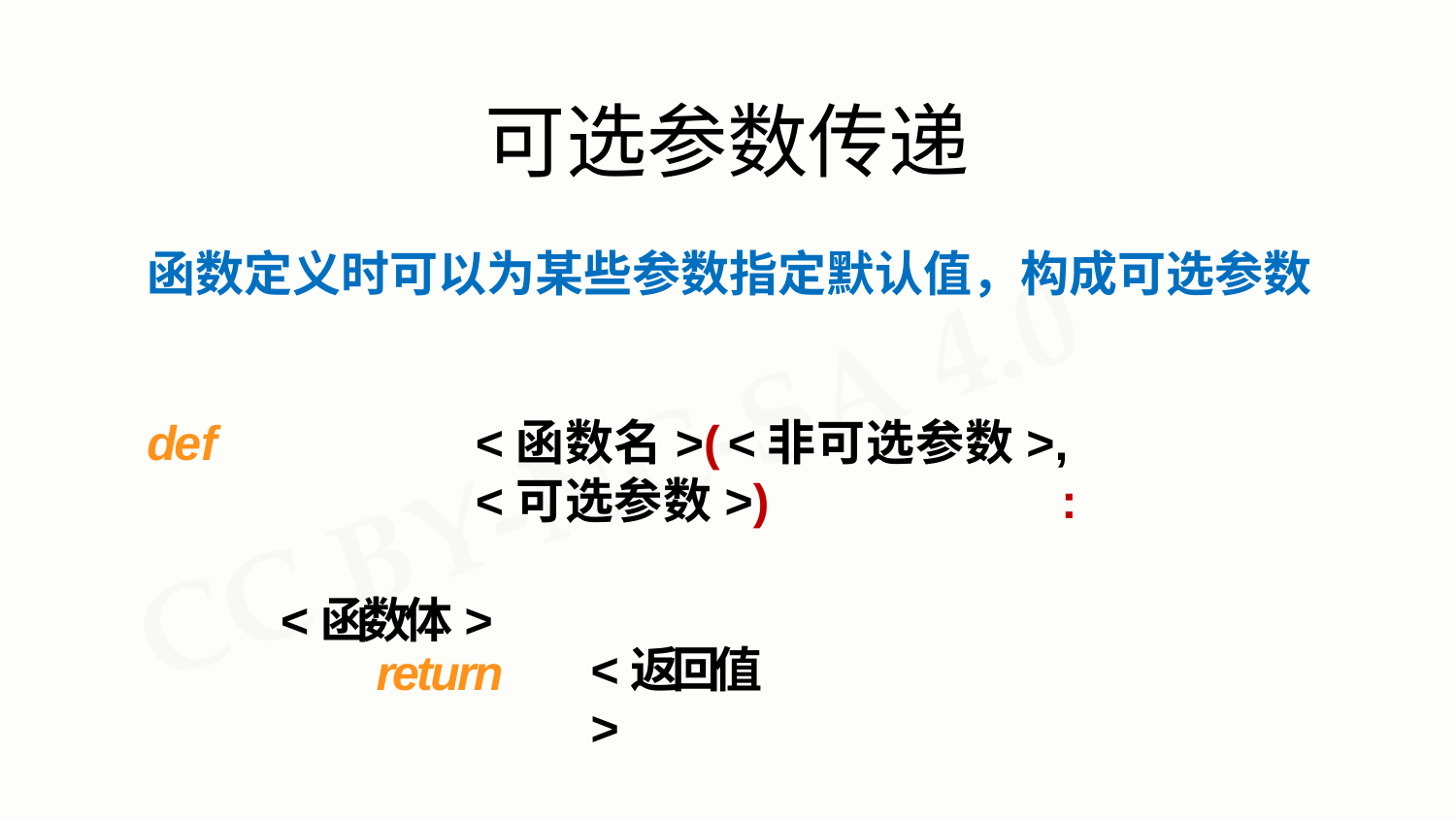

# 可选参数传递
函数定义时可以为某些参数指定默认值，构成可选参数

def	<函数名>(<非可选参数>,	<可选参数>)	:

<函数体>

<返回值>
return